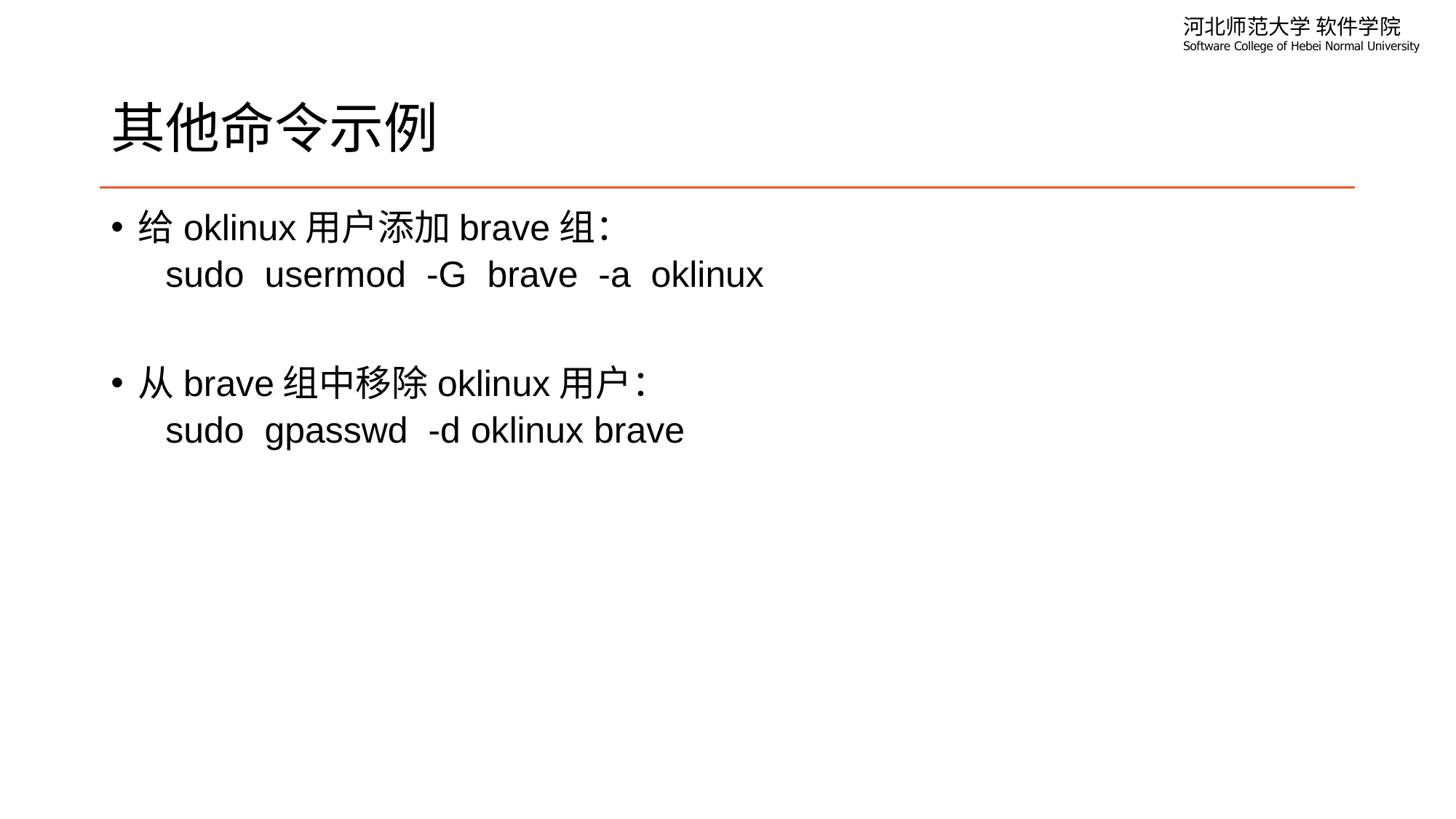

# 其他命令示例
给oklinux用户添加brave组：
sudo  usermod  -G  brave  -a  oklinux

从brave组中移除oklinux用户：
sudo  gpasswd  -d oklinux brave